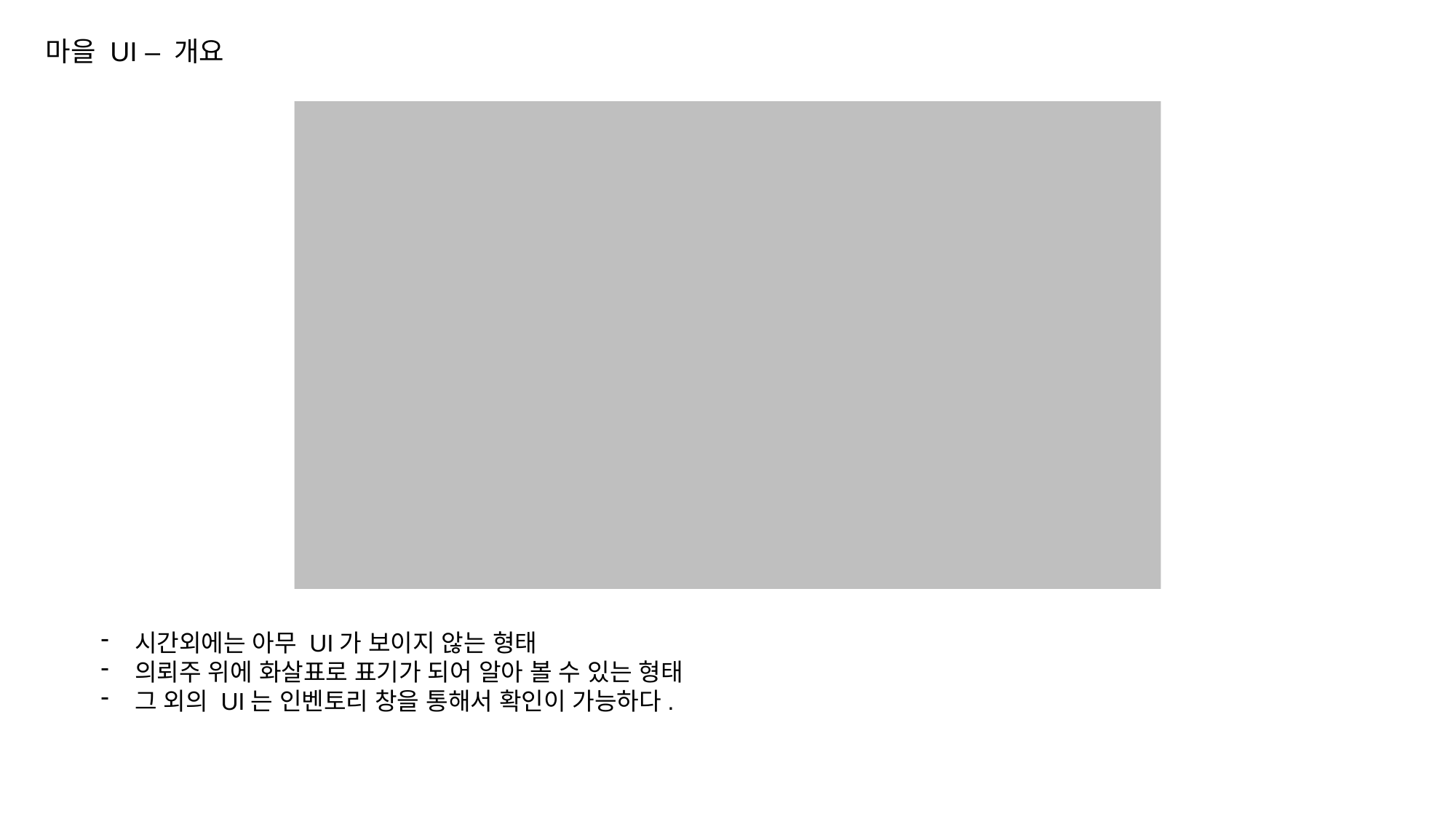

마을 UI – 개요

시간외에는 아무 UI가 보이지 않는 형태
의뢰주 위에 화살표로 표기가 되어 알아 볼 수 있는 형태
그 외의 UI는 인벤토리 창을 통해서 확인이 가능하다.